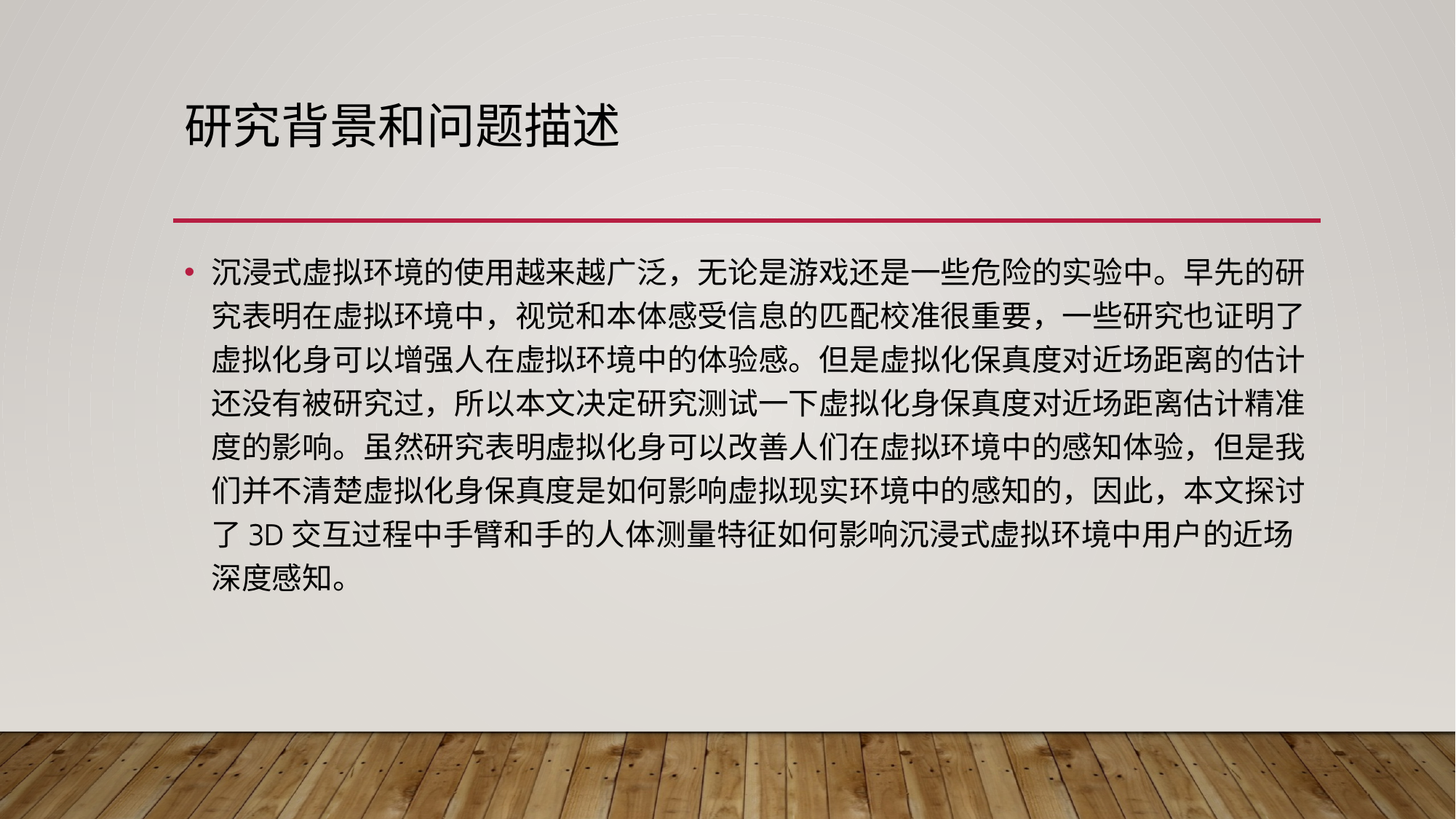

# 研究背景和问题描述
沉浸式虚拟环境的使用越来越广泛，无论是游戏还是一些危险的实验中。早先的研究表明在虚拟环境中，视觉和本体感受信息的匹配校准很重要，一些研究也证明了虚拟化身可以增强人在虚拟环境中的体验感。但是虚拟化保真度对近场距离的估计还没有被研究过，所以本文决定研究测试一下虚拟化身保真度对近场距离估计精准度的影响。虽然研究表明虚拟化身可以改善人们在虚拟环境中的感知体验，但是我们并不清楚虚拟化身保真度是如何影响虚拟现实环境中的感知的，因此，本文探讨了3D交互过程中手臂和手的人体测量特征如何影响沉浸式虚拟环境中用户的近场深度感知。